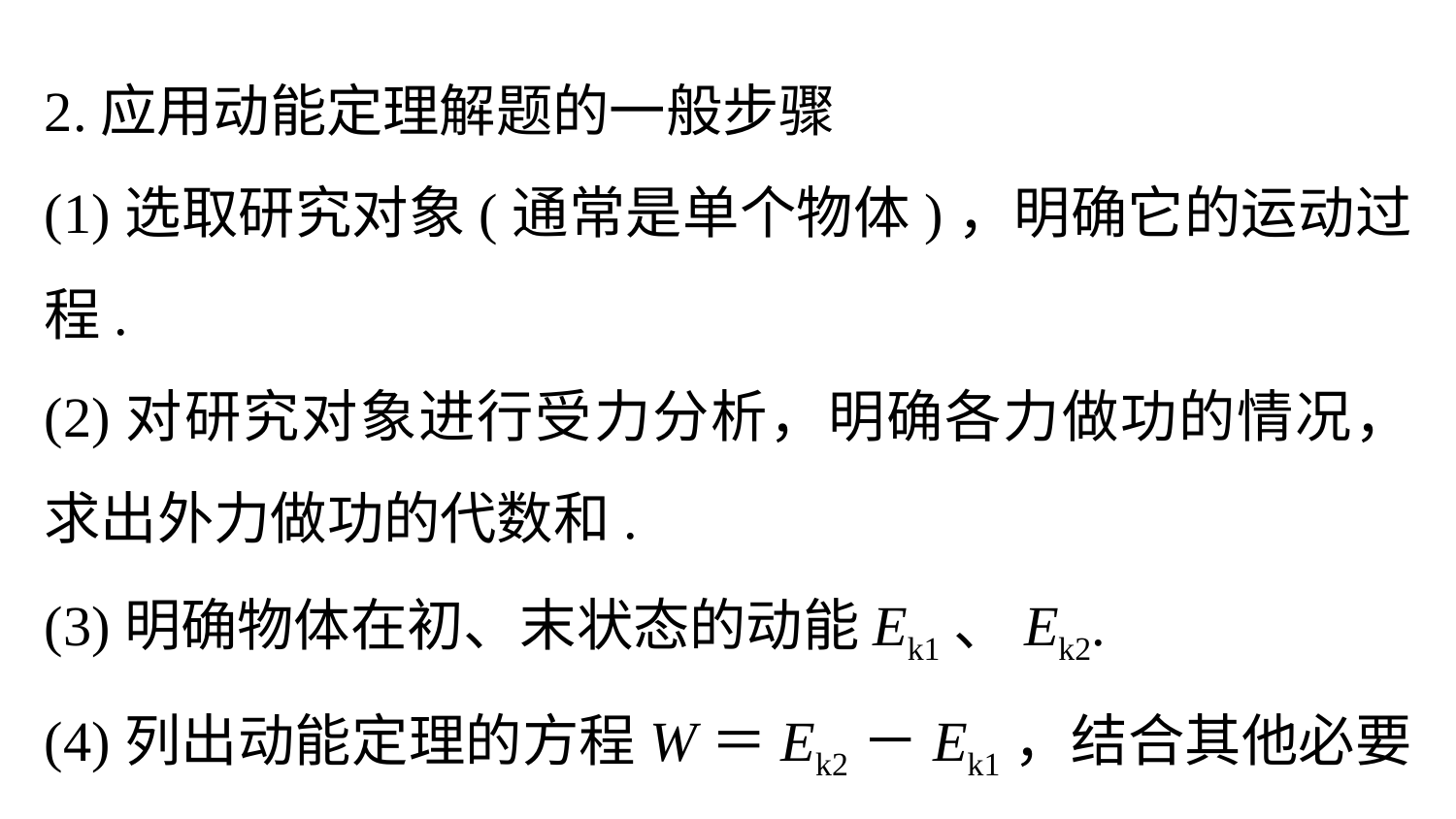

2.应用动能定理解题的一般步骤
(1)选取研究对象(通常是单个物体)，明确它的运动过程.
(2)对研究对象进行受力分析，明确各力做功的情况，求出外力做功的代数和.
(3)明确物体在初、末状态的动能Ek1、Ek2.
(4)列出动能定理的方程W＝Ek2－Ek1，结合其他必要的解题方程，求解并验算.